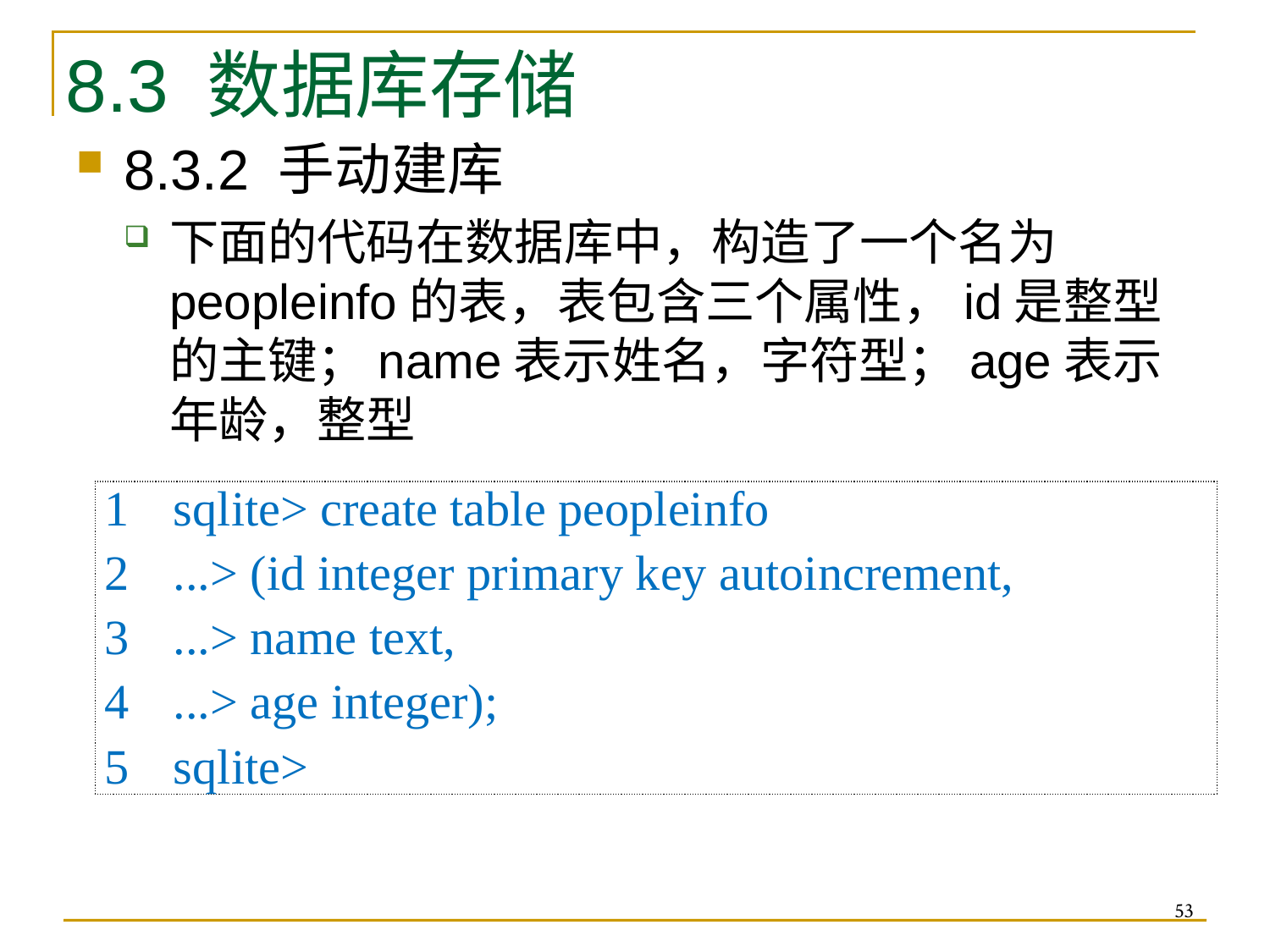

8.3 数据库存储
8.3.2 手动建库
下面的代码在数据库中，构造了一个名为peopleinfo的表，表包含三个属性，id是整型的主键；name表示姓名，字符型；age表示年龄，整型
| 1 sqlite> create table peopleinfo 2 ...> (id integer primary key autoincrement, 3 ...> name text, 4 ...> age integer); 5 sqlite> |
| --- |
53